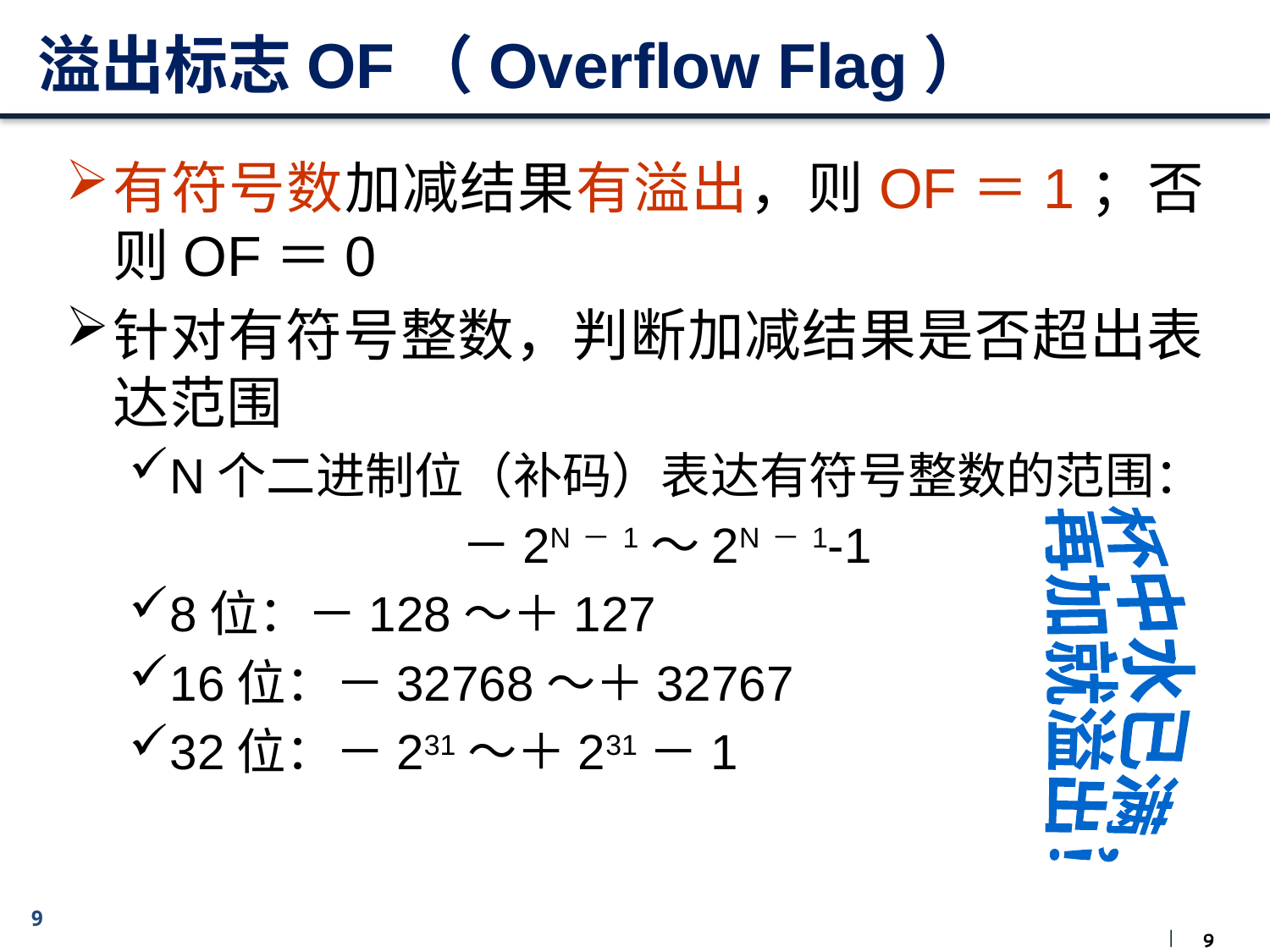

# 溢出标志OF（Overflow Flag）
有符号数加减结果有溢出，则OF＝1；否则OF＝0
针对有符号整数，判断加减结果是否超出表达范围
N个二进制位（补码）表达有符号整数的范围：
－2N－1～2N－1-1
8位：－128～＋127
16位：－32768～＋32767
32位：－231～＋231－1
杯中水已满，
再加就溢出！
9